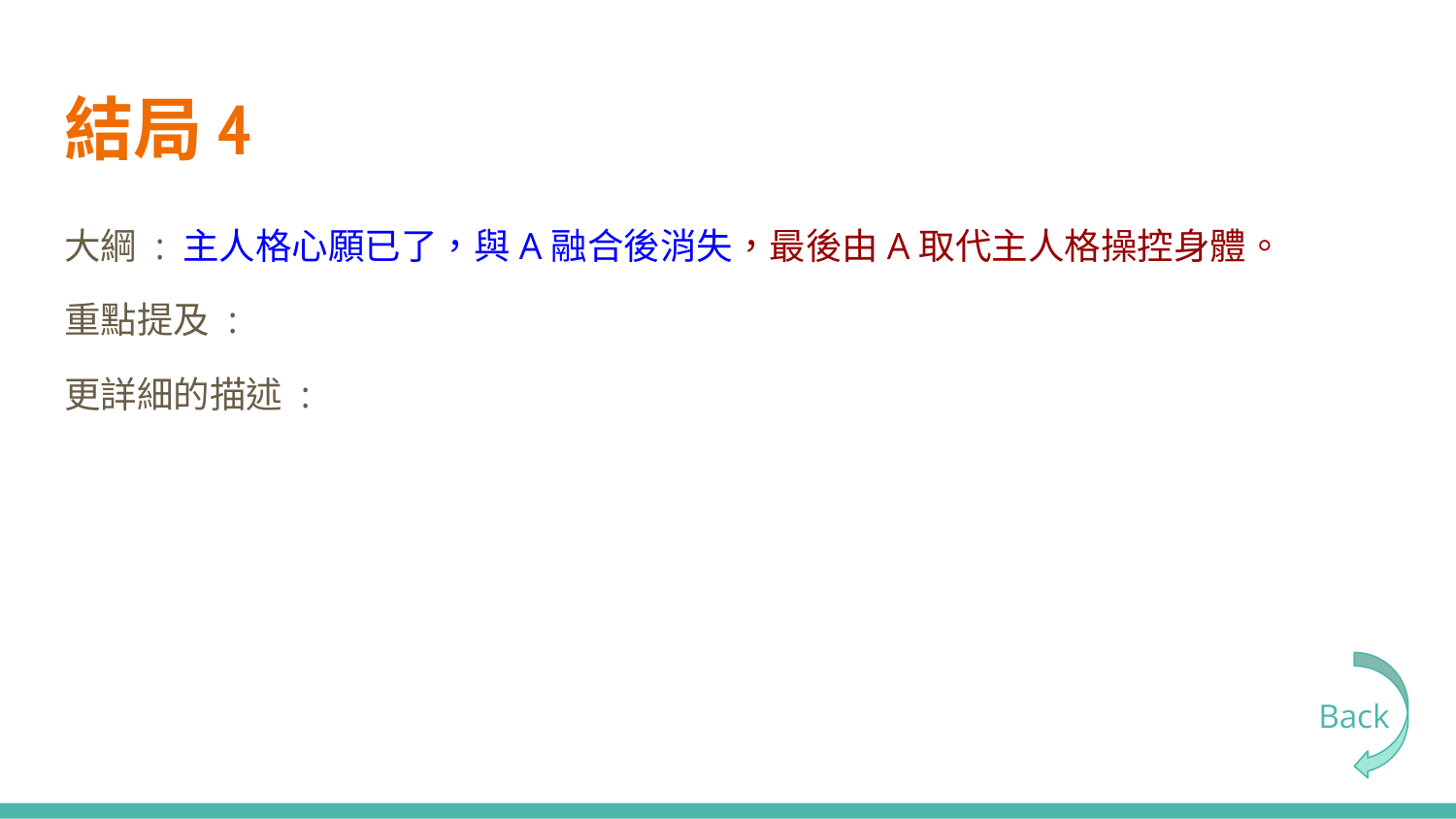

# 結局4
大綱 : 主人格心願已了，與A融合後消失，最後由A取代主人格操控身體。
重點提及 :
更詳細的描述 :

Back